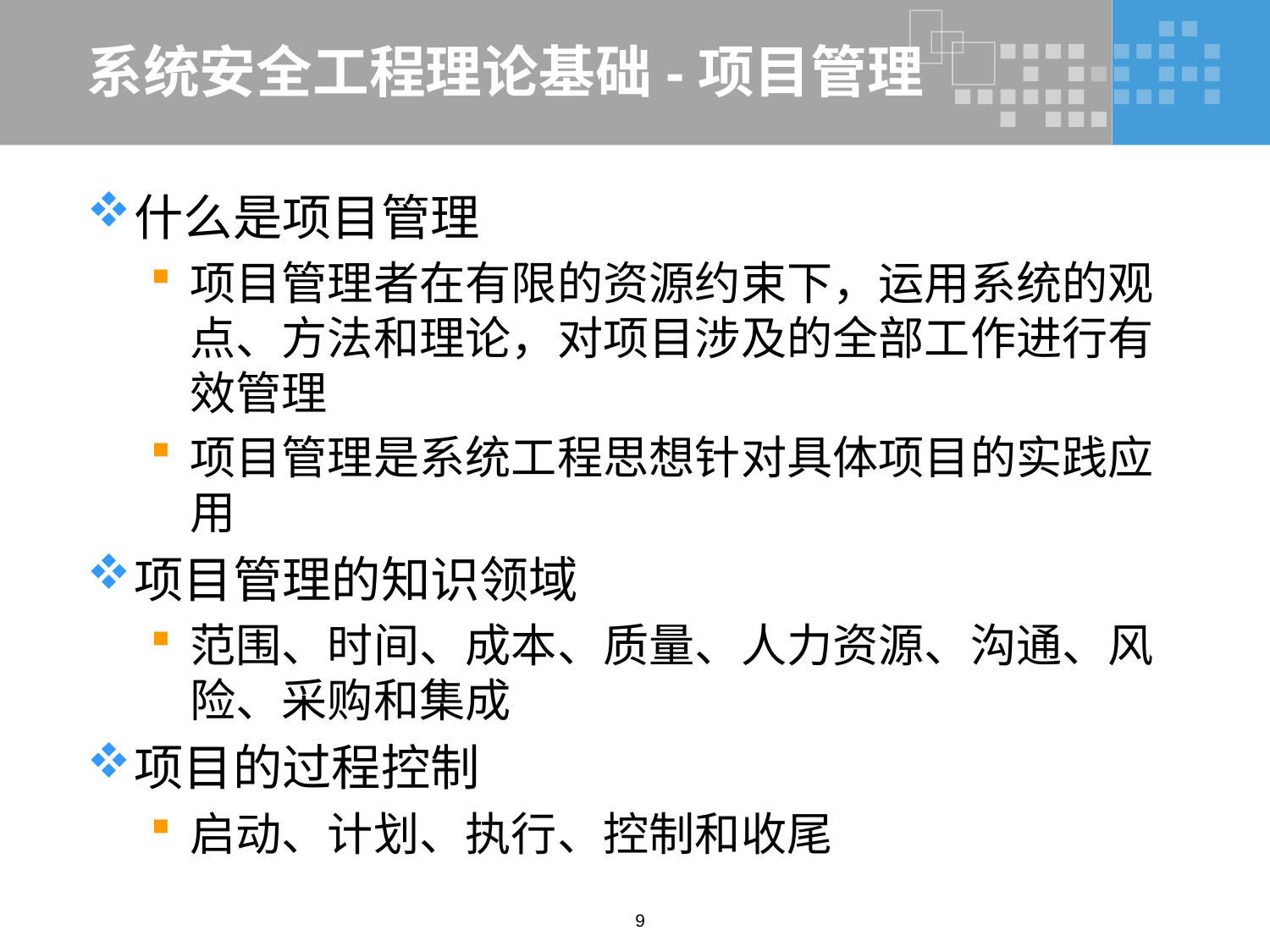

# 系统安全工程理论基础-项目管理
什么是项目管理
项目管理者在有限的资源约束下，运用系统的观点、方法和理论，对项目涉及的全部工作进行有效管理
项目管理是系统工程思想针对具体项目的实践应用
项目管理的知识领域
范围、时间、成本、质量、人力资源、沟通、风险、采购和集成
项目的过程控制
启动、计划、执行、控制和收尾

9